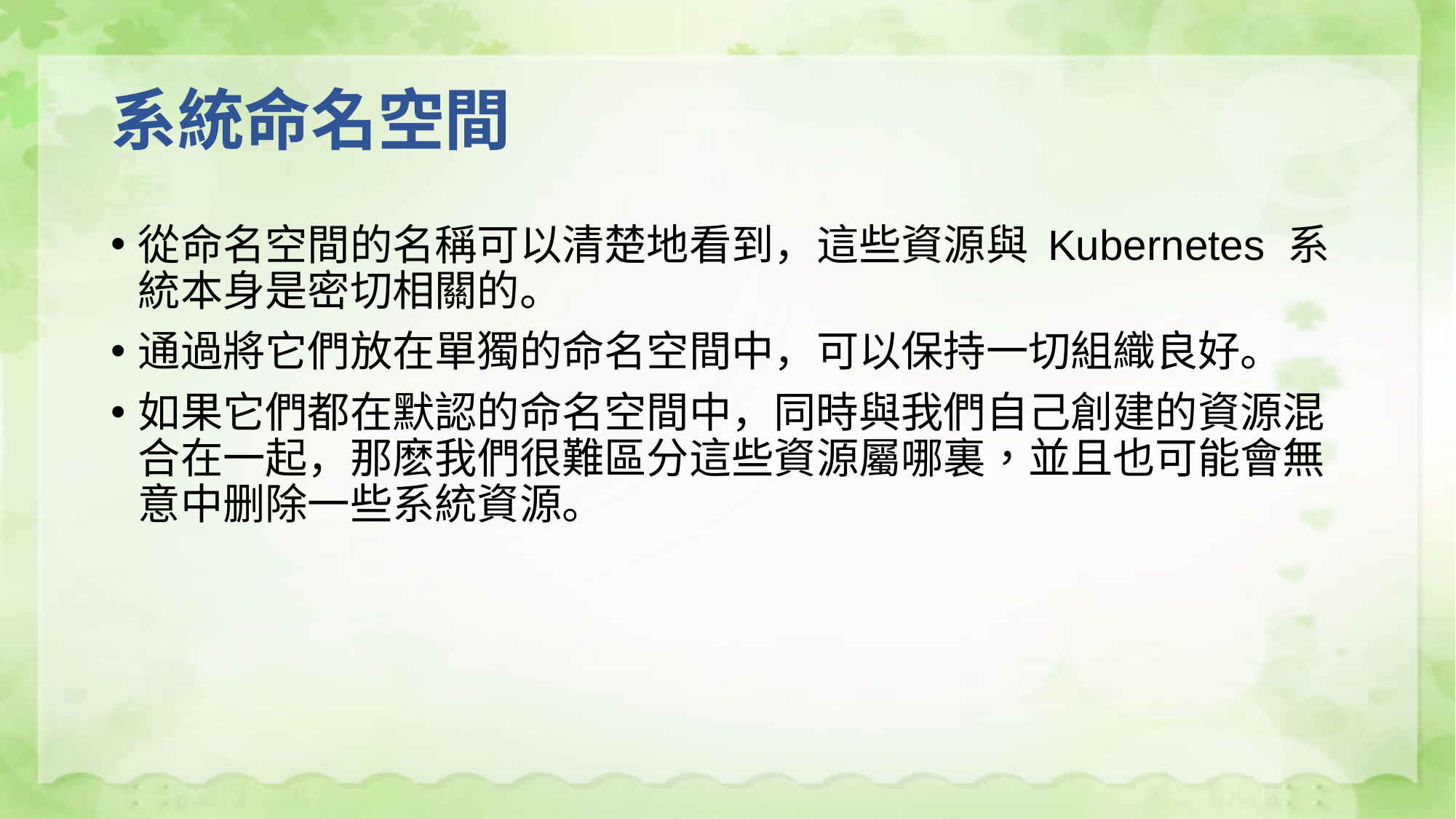

# 系統命名空間
從命名空間的名稱可以清楚地看到，這些資源與 Kubernetes 系統本身是密切相關的。
通過將它們放在單獨的命名空間中，可以保持一切組織良好。
如果它們都在默認的命名空間中，同時與我們自己創建的資源混合在一起，那麽我們很難區分這些資源屬哪裏，並且也可能會無意中删除一些系統資源。